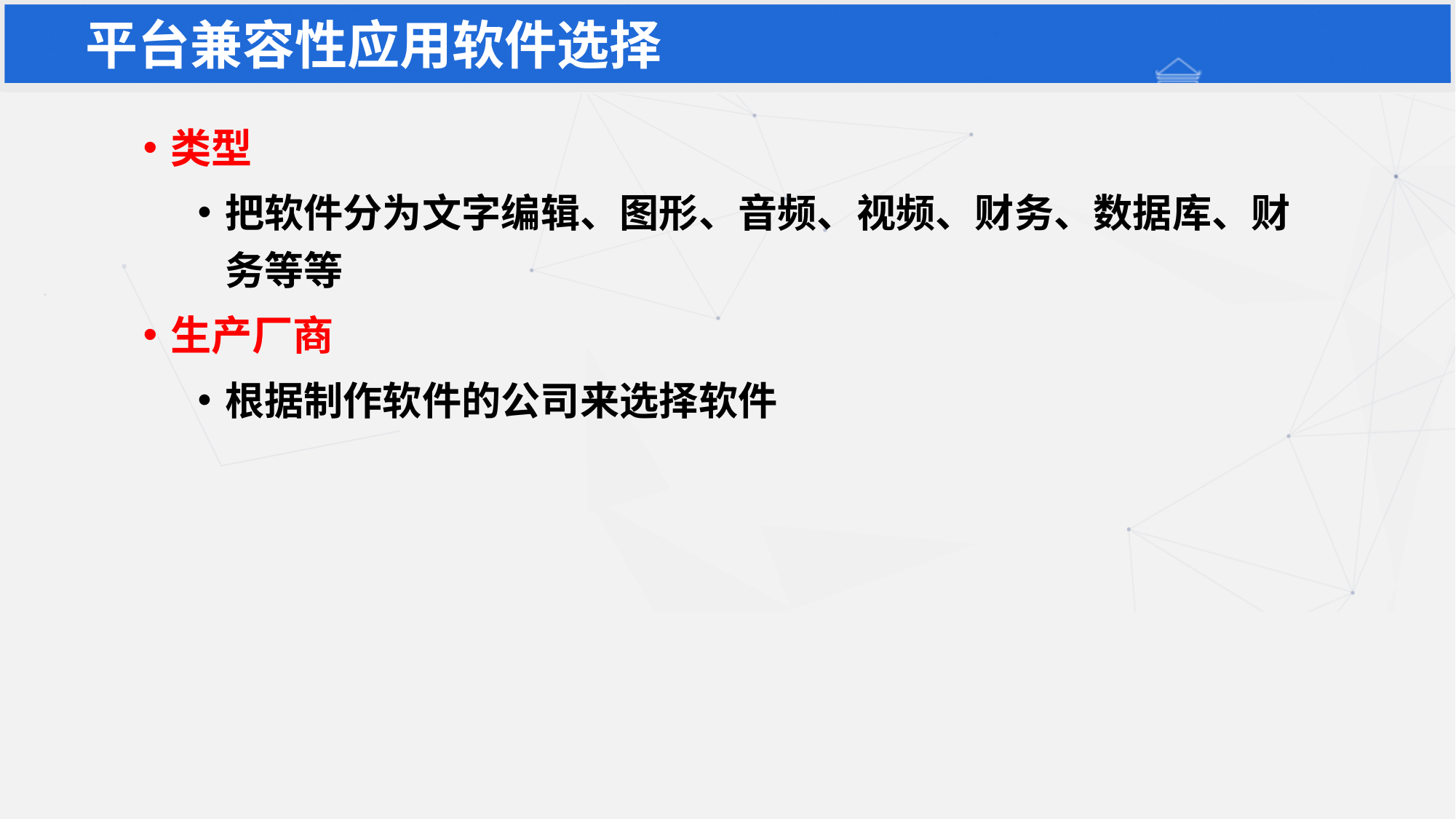

# 平台兼容性应用软件选择
类型
把软件分为文字编辑、图形、音频、视频、财务、数据库、财务等等
生产厂商
根据制作软件的公司来选择软件